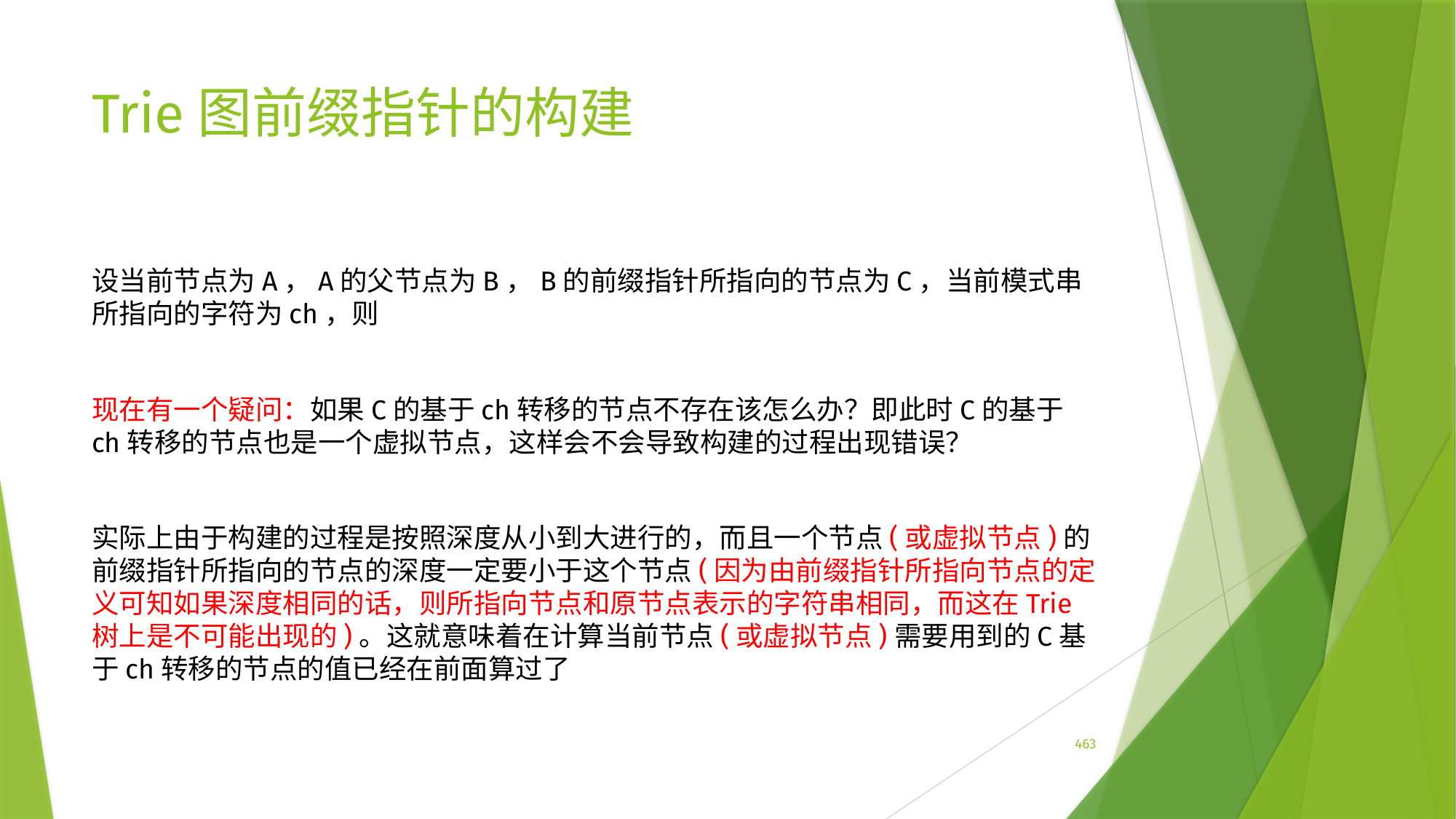

# Trie图前缀指针的构建
设当前节点为A，A的父节点为B，B的前缀指针所指向的节点为C，当前模式串所指向的字符为ch，则

现在有一个疑问：如果C的基于ch转移的节点不存在该怎么办？即此时C的基于ch转移的节点也是一个虚拟节点，这样会不会导致构建的过程出现错误？

实际上由于构建的过程是按照深度从小到大进行的，而且一个节点(或虚拟节点)的前缀指针所指向的节点的深度一定要小于这个节点(因为由前缀指针所指向节点的定义可知如果深度相同的话，则所指向节点和原节点表示的字符串相同，而这在Trie树上是不可能出现的)。这就意味着在计算当前节点(或虚拟节点)需要用到的C基于ch转移的节点的值已经在前面算过了
463